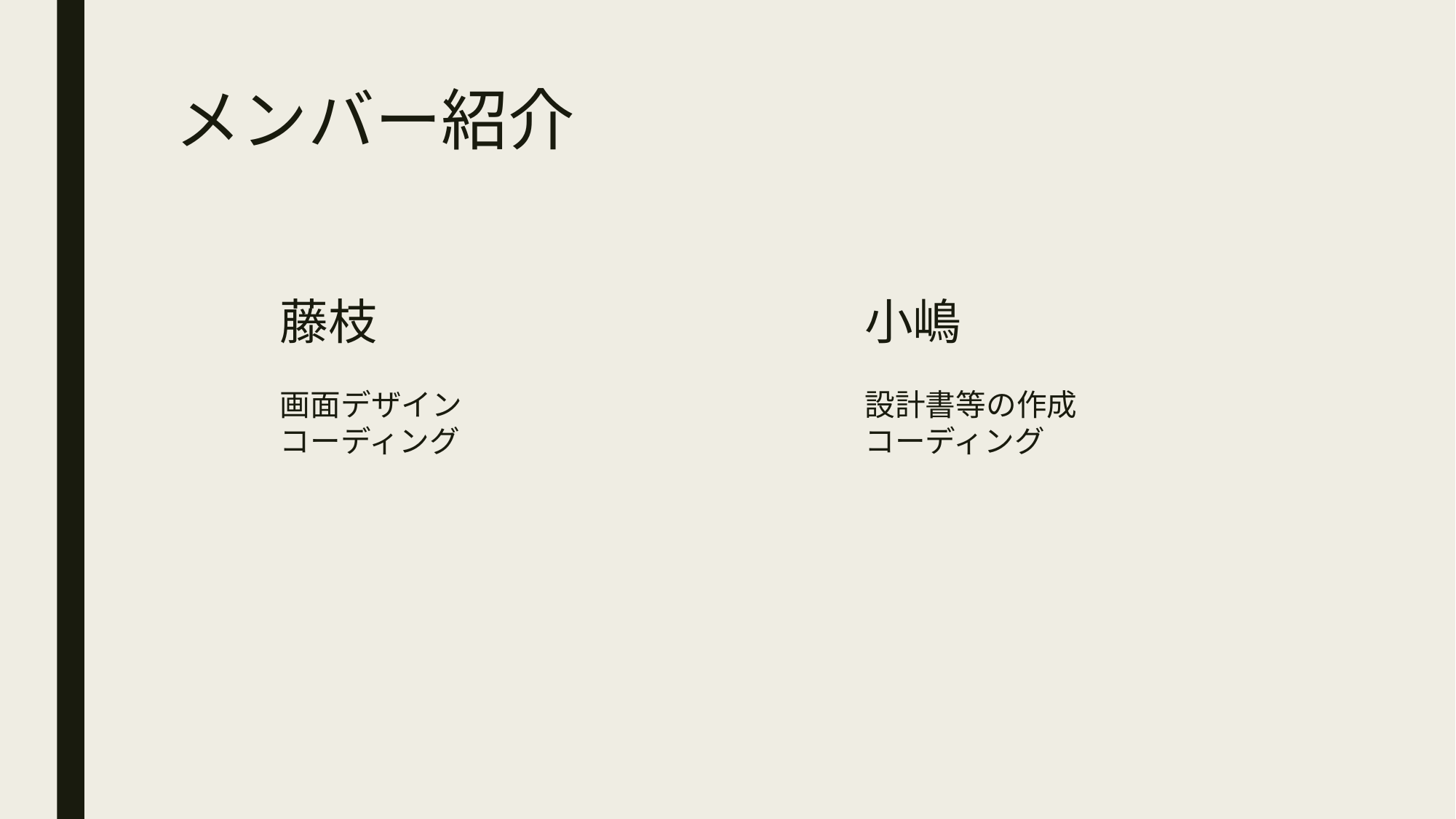

# メンバー紹介
藤枝

画面デザイン
コーディング

小嶋

設計書等の作成
コーディング